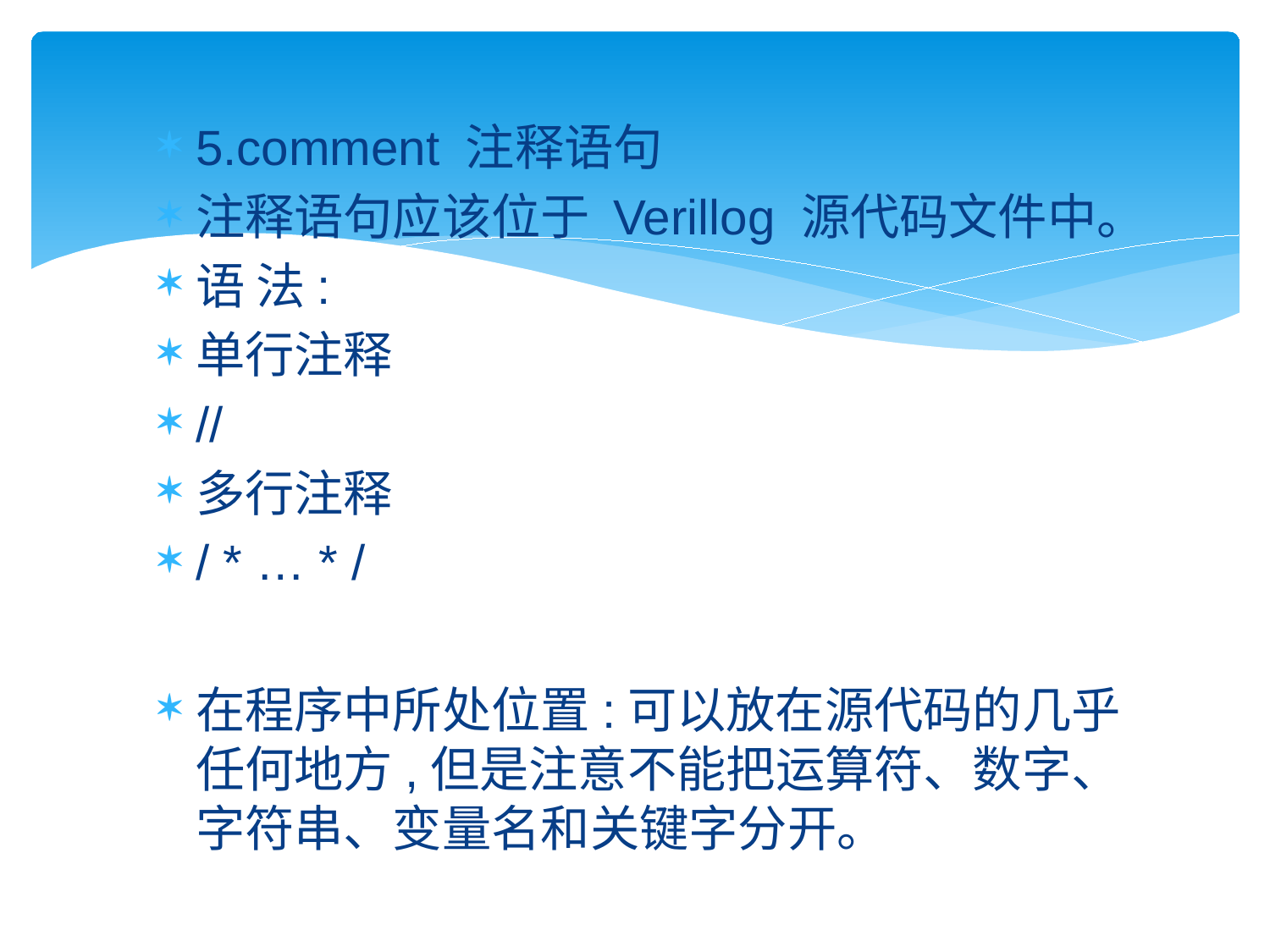

#
5.comment 注释语句
注释语句应该位于 Verillog 源代码文件中。
语 法:
单行注释
//
多行注释
/ * … * /

在程序中所处位置:可以放在源代码的几乎任何地方,但是注意不能把运算符、数字、字符串、变量名和关键字分开。